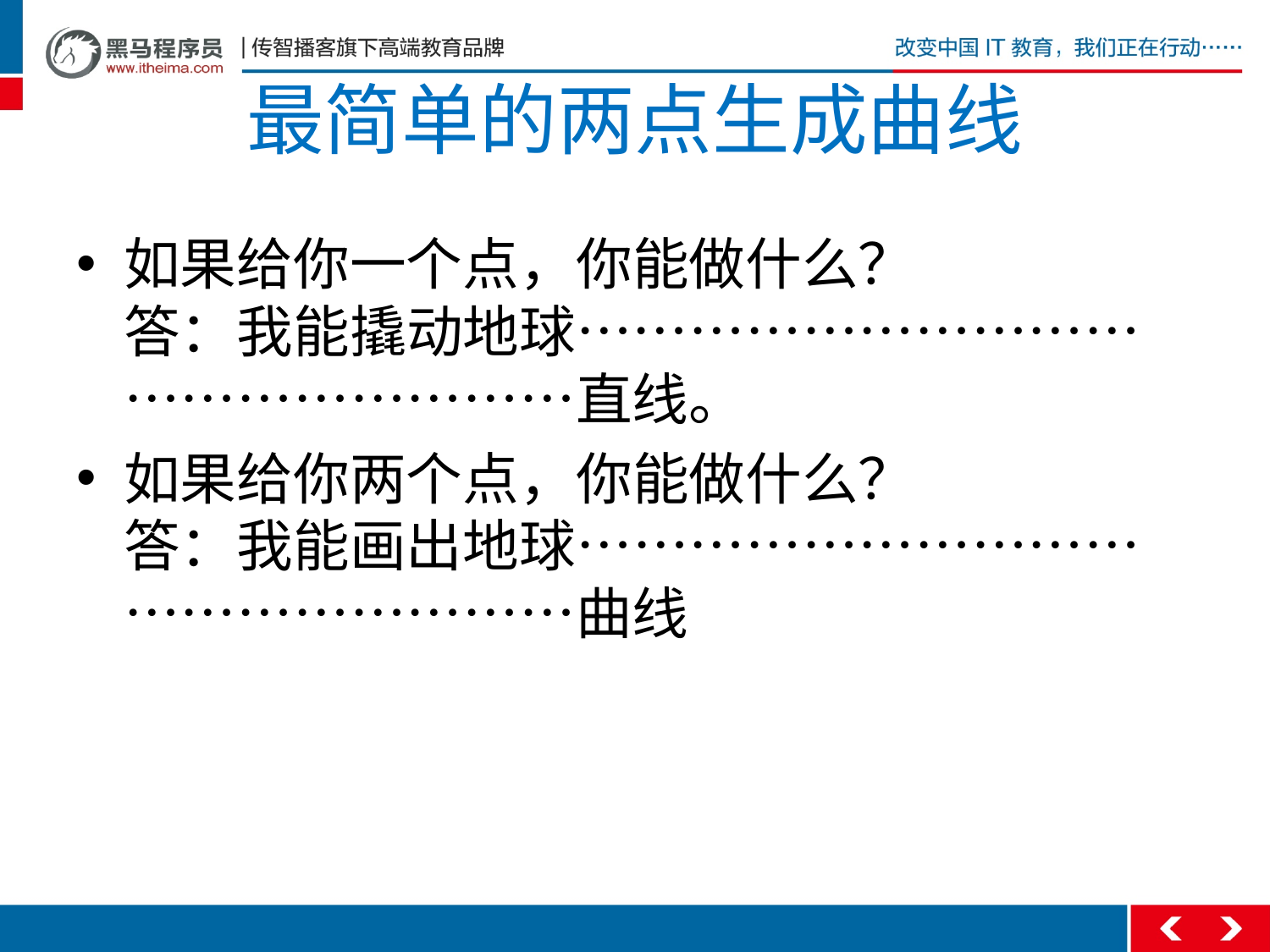

# 最简单的两点生成曲线
如果给你一个点，你能做什么？
答：我能撬动地球………………………………………………直线。
如果给你两个点，你能做什么？
答：我能画出地球………………………………………………曲线